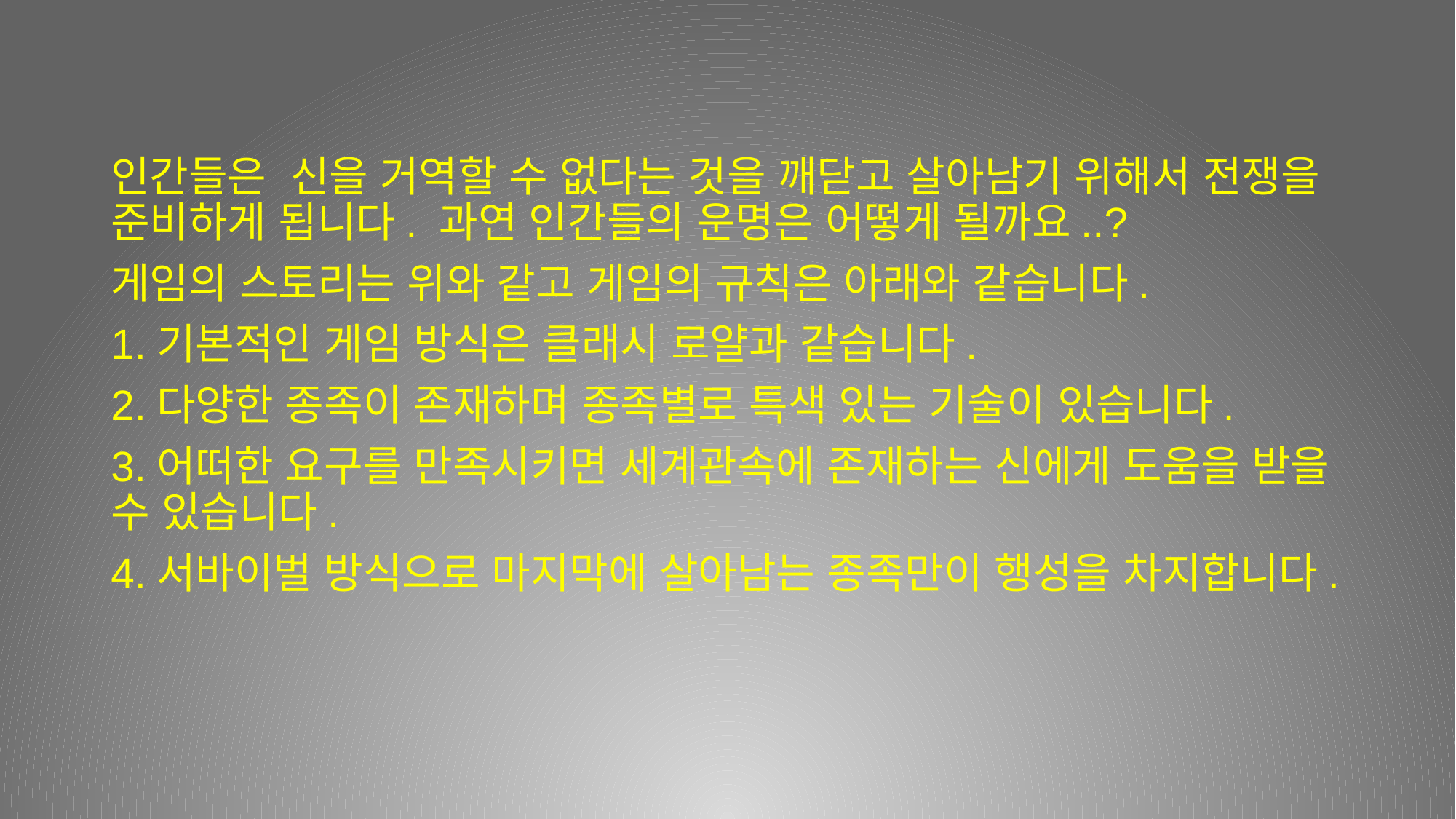

인간들은  신을 거역할 수 없다는 것을 깨닫고 살아남기 위해서 전쟁을 준비하게 됩니다. 과연 인간들의 운명은 어떻게 될까요..?
게임의 스토리는 위와 같고 게임의 규칙은 아래와 같습니다.
1.기본적인 게임 방식은 클래시 로얄과 같습니다.
2.다양한 종족이 존재하며 종족별로 특색 있는 기술이 있습니다.
3.어떠한 요구를 만족시키면 세계관속에 존재하는 신에게 도움을 받을 수 있습니다.
4.서바이벌 방식으로 마지막에 살아남는 종족만이 행성을 차지합니다.